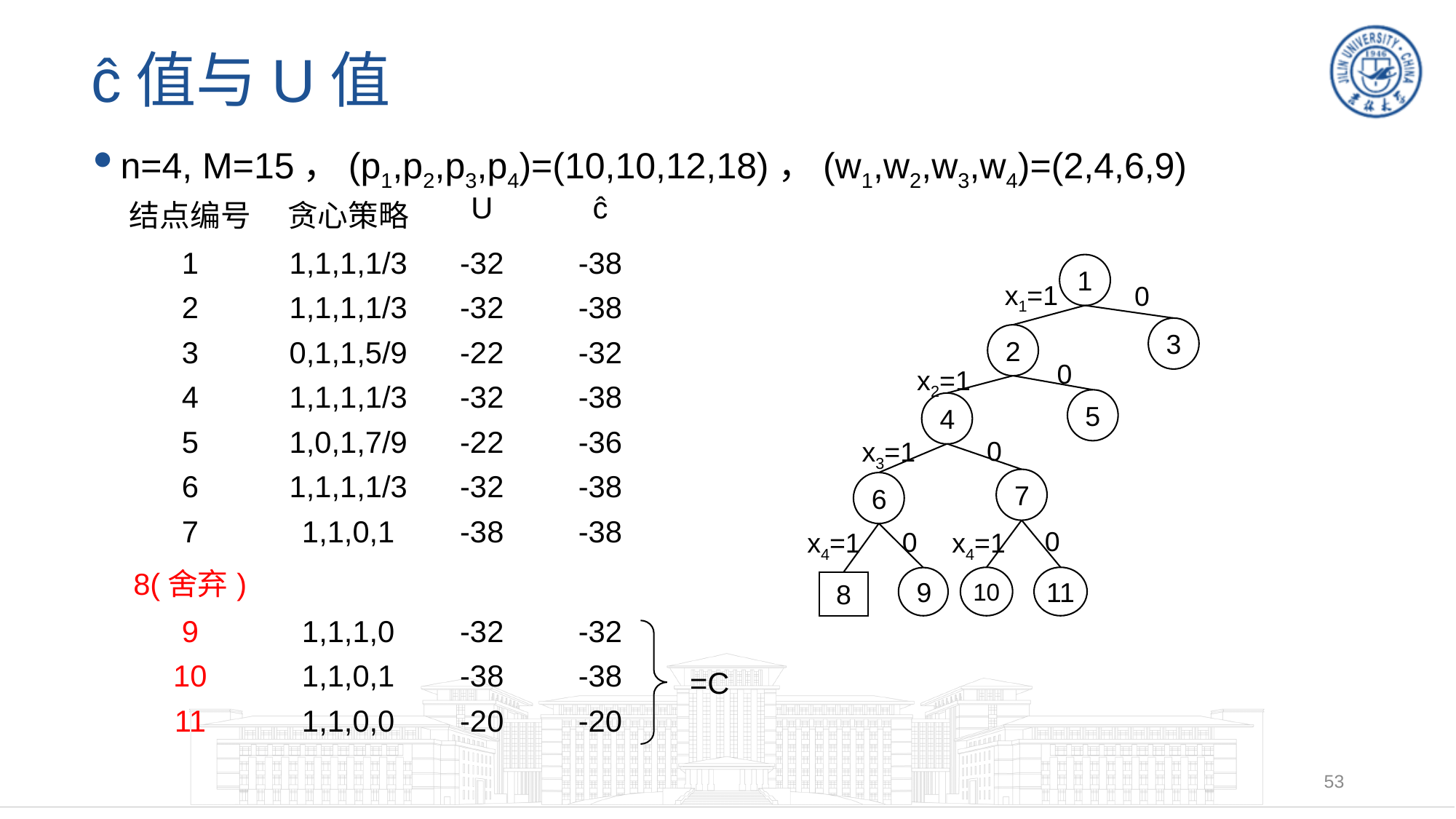

# ĉ值与U值
n=4, M=15，(p1,p2,p3,p4)=(10,10,12,18)，(w1,w2,w3,w4)=(2,4,6,9)
| 结点编号 | 贪心策略 | U | ĉ |
| --- | --- | --- | --- |
| 1 | 1,1,1,1/3 | -32 | -38 |
| 2 | 1,1,1,1/3 | -32 | -38 |
| 3 | 0,1,1,5/9 | -22 | -32 |
| 4 | 1,1,1,1/3 | -32 | -38 |
| 5 | 1,0,1,7/9 | -22 | -36 |
| 6 | 1,1,1,1/3 | -32 | -38 |
| 7 | 1,1,0,1 | -38 | -38 |
| 8(舍弃) |  |  |  |
| 9 | 1,1,1,0 | -32 | -32 |
| 10 | 1,1,0,1 | -38 | -38 |
| 11 | 1,1,0,0 | -20 | -20 |
1
x1=1
0
3
2
0
x2=1
5
4
0
x3=1
7
6
0
0
x4=1
x4=1
10
11
9
8

=C
53